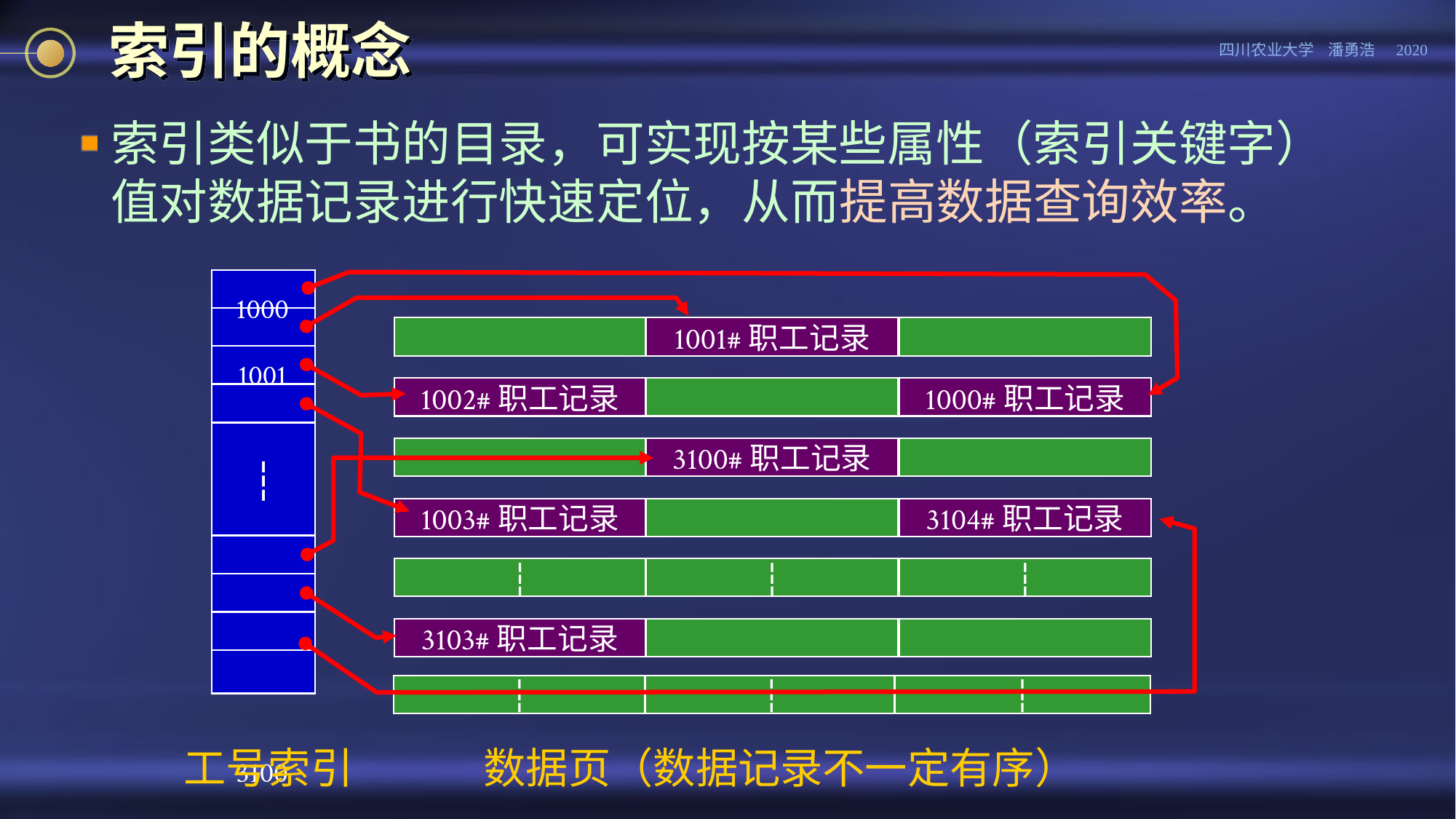

# 索引的概念
索引类似于书的目录，可实现按某些属性（索引关键字）值对数据记录进行快速定位，从而提高数据查询效率。
1000
1001
1002
1003

3100
3103
3104
┆

1001#职工记录

1002#职工记录

1000#职工记录

┆

3100#职工记录

1003#职工记录

3104#职工记录

┆
┆
┆

3103#职工记录

┆
┆
┆
工号索引
数据页（数据记录不一定有序）